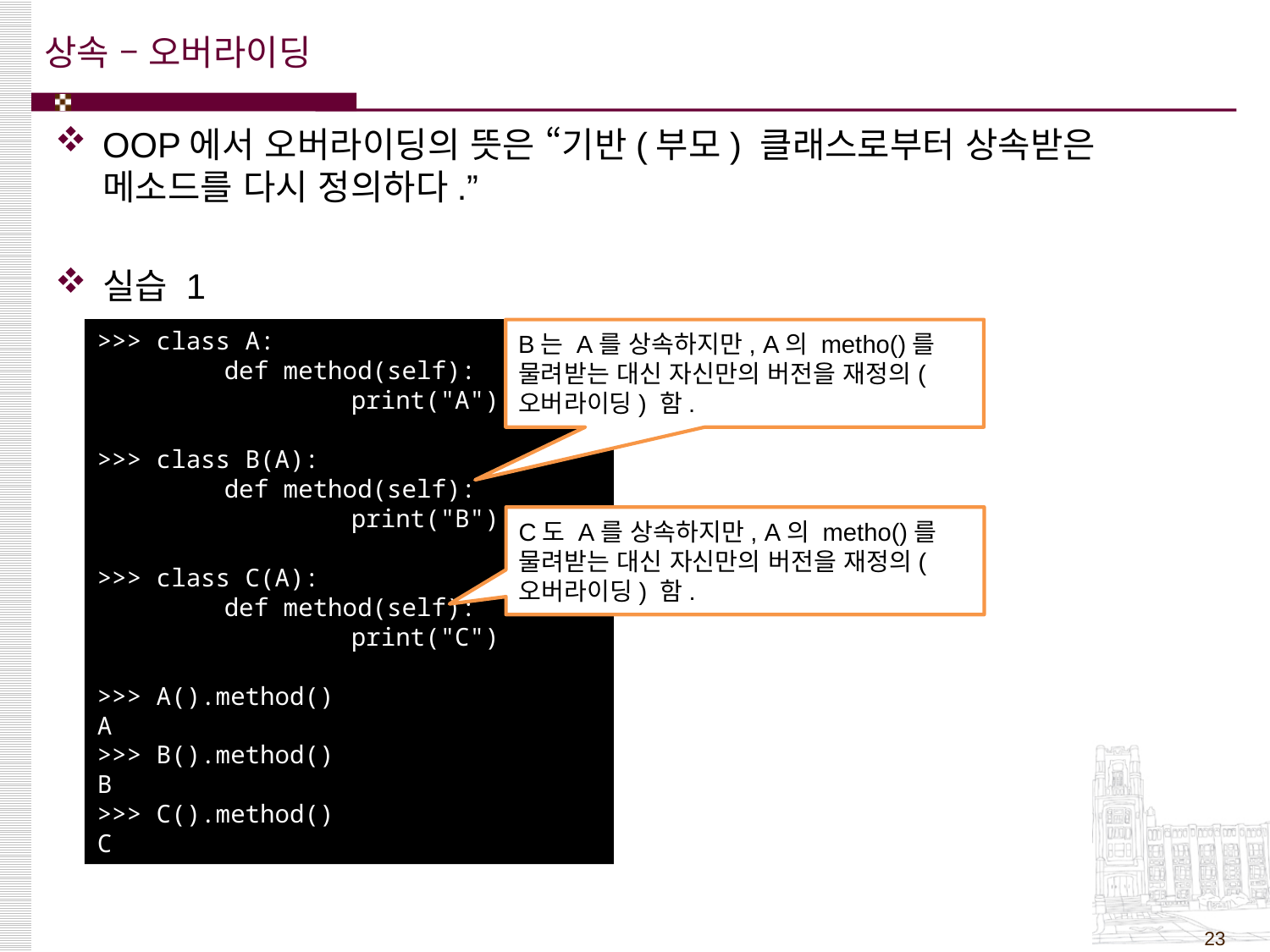

# 상속 – 오버라이딩
OOP에서 오버라이딩의 뜻은 “기반(부모) 클래스로부터 상속받은 메소드를 다시 정의하다.”

실습 1

>>> class A:
	def method(self):
		print("A")

>>> class B(A):
	def method(self):
		print("B")

>>> class C(A):
	def method(self):
		print("C")

>>> A().method()
A
>>> B().method()
B
>>> C().method()
C
B는 A를 상속하지만, A의 metho()를 물려받는 대신 자신만의 버전을 재정의(오버라이딩) 함.

C도 A를 상속하지만, A의 metho()를 물려받는 대신 자신만의 버전을 재정의(오버라이딩) 함.